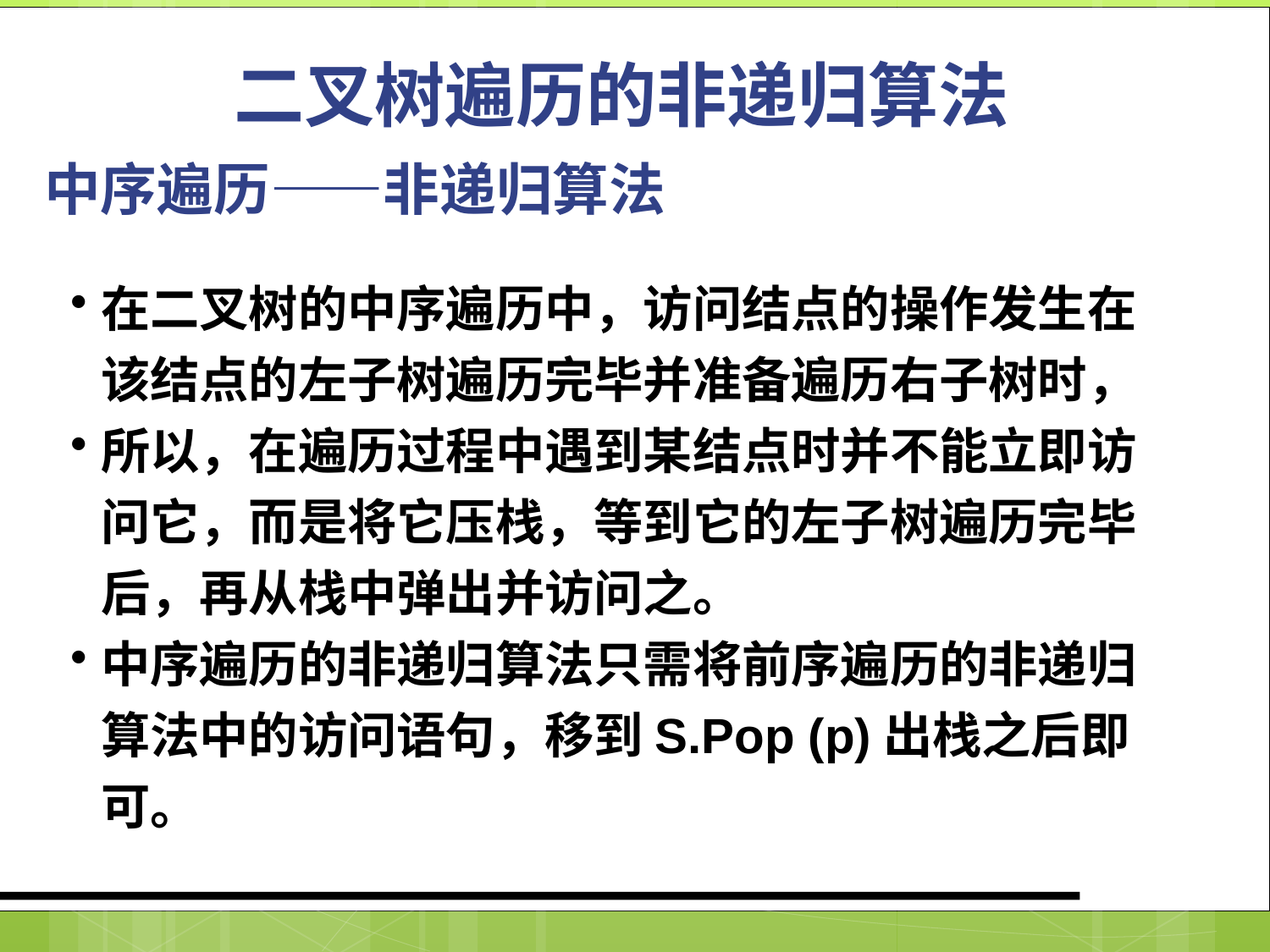

二叉树遍历的非递归算法
中序遍历——非递归算法
在二叉树的中序遍历中，访问结点的操作发生在该结点的左子树遍历完毕并准备遍历右子树时，
所以，在遍历过程中遇到某结点时并不能立即访问它，而是将它压栈，等到它的左子树遍历完毕后，再从栈中弹出并访问之。
中序遍历的非递归算法只需将前序遍历的非递归算法中的访问语句，移到S.Pop (p)出栈之后即可。